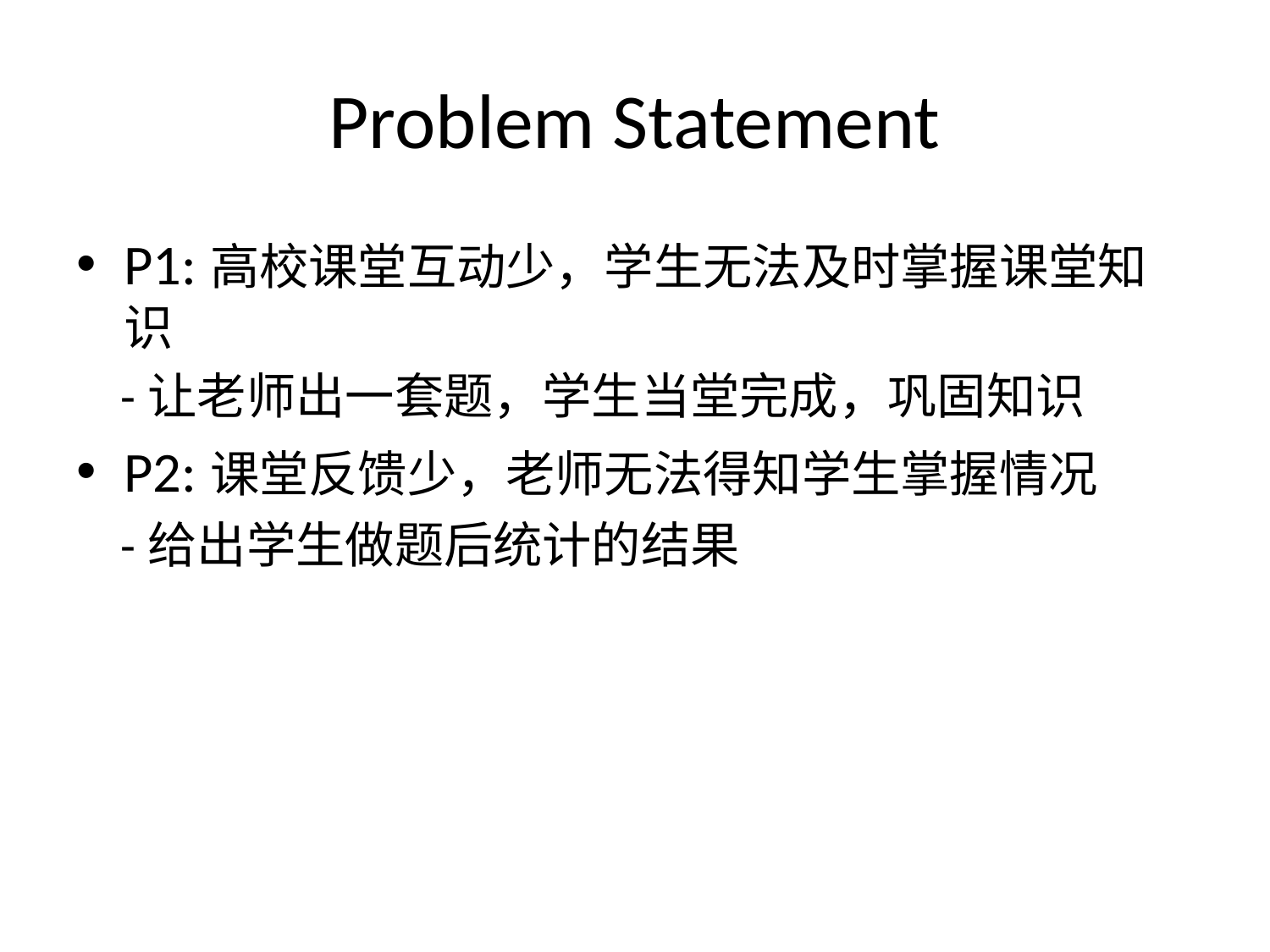

# Problem Statement
P1:高校课堂互动少，学生无法及时掌握课堂知识
    -让老师出一套题，学生当堂完成，巩固知识
P2:课堂反馈少，老师无法得知学生掌握情况
    -给出学生做题后统计的结果